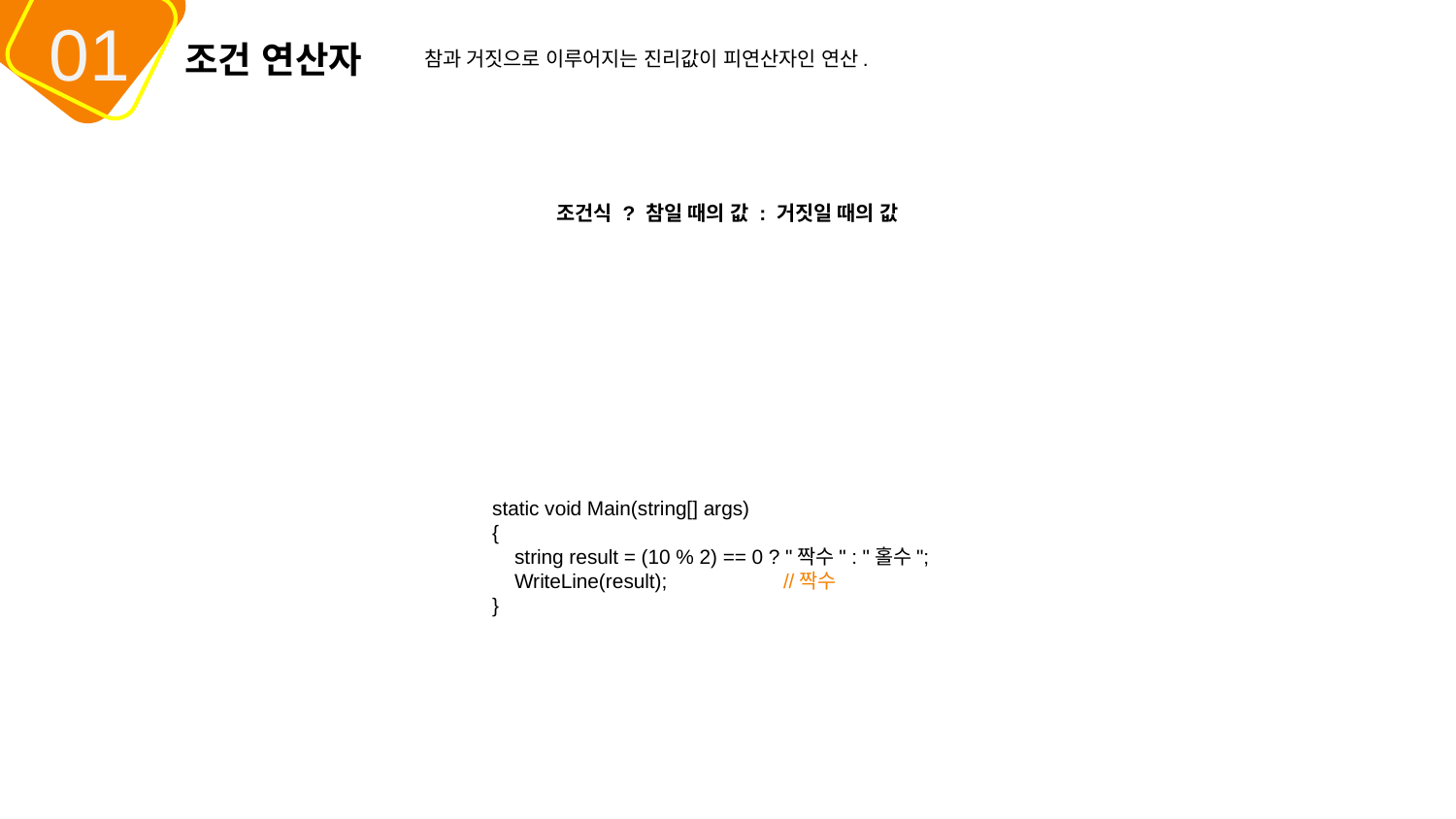

01
조건 연산자
참과 거짓으로 이루어지는 진리값이 피연산자인 연산.
조건식 ? 참일 때의 값 : 거짓일 때의 값
static void Main(string[] args)
{
    string result = (10 % 2) == 0 ? "짝수" : "홀수";
    WriteLine(result);	//짝수
}